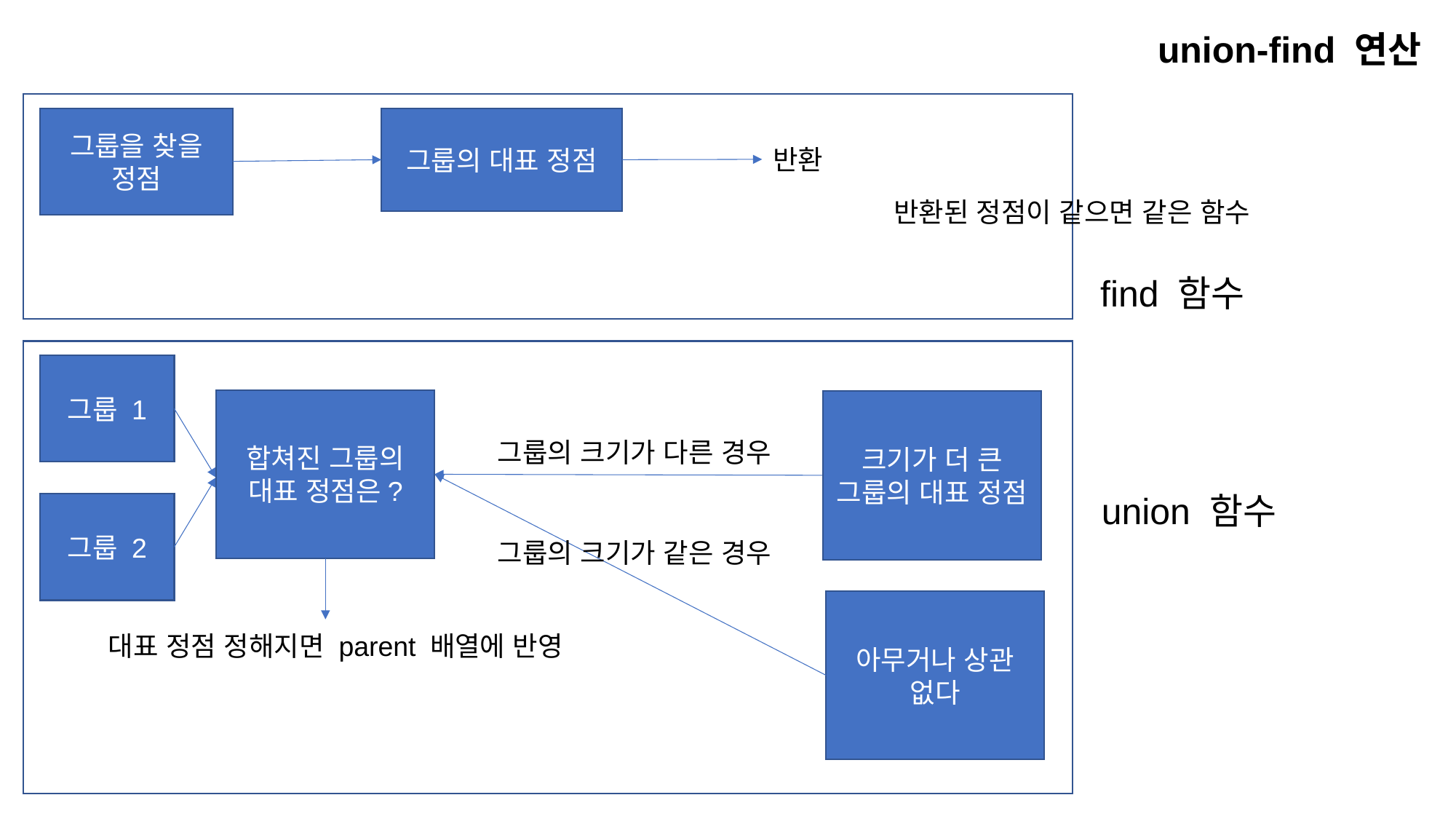

union-find 연산

그룹을 찾을 정점
그룹의 대표 정점
반환
반환된 정점이 같으면 같은 함수
find 함수

그룹 1
합쳐진 그룹의
대표 정점은?
크기가 더 큰
그룹의 대표 정점
그룹의 크기가 다른 경우
union 함수
그룹 2
그룹의 크기가 같은 경우
아무거나 상관 없다
대표 정점 정해지면 parent 배열에 반영